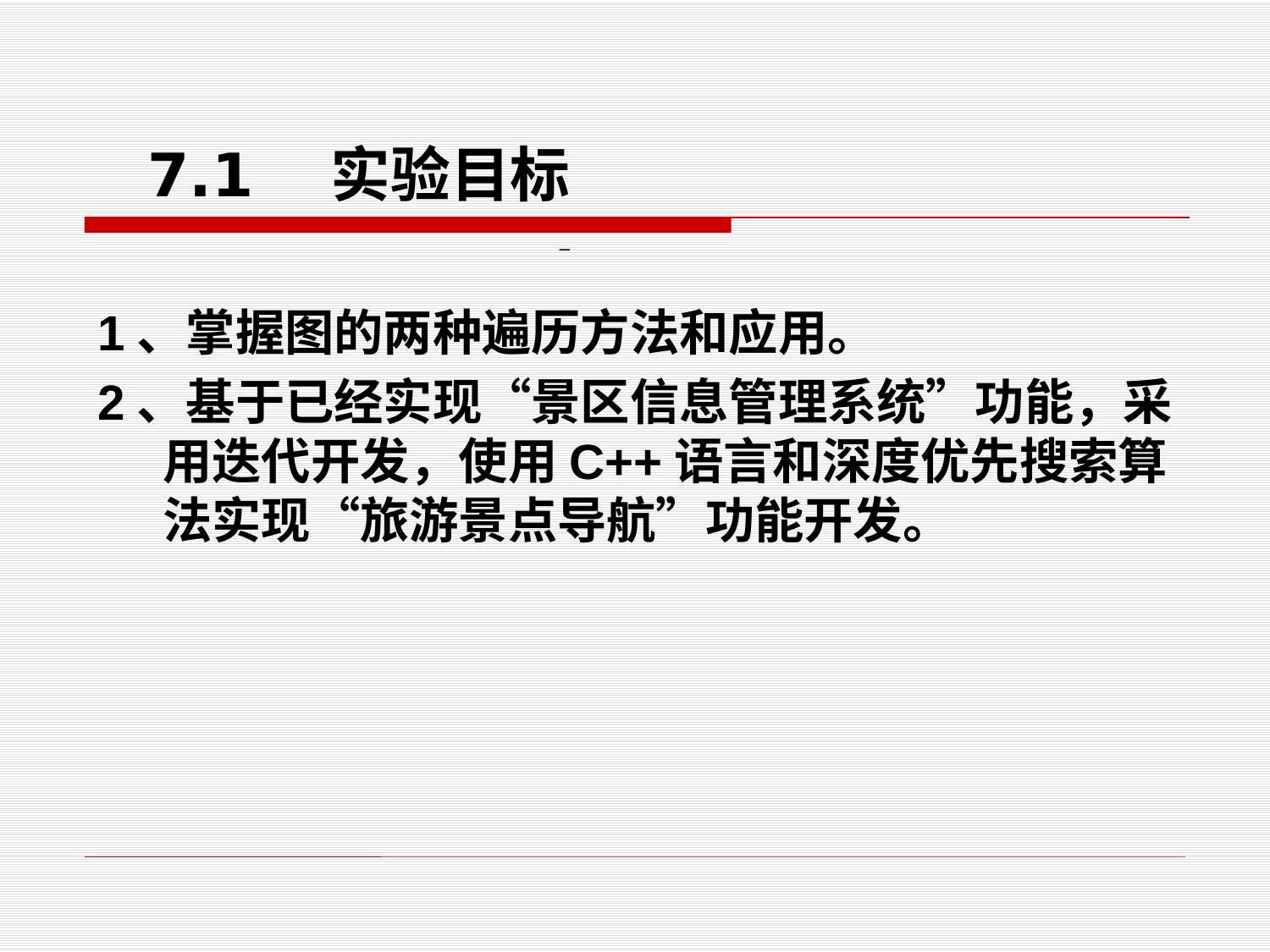

7.1   实验目标
# 1、掌握图的两种遍历方法和应用。
2、基于已经实现“景区信息管理系统”功能，采用迭代开发，使用C++语言和深度优先搜索算法实现“旅游景点导航”功能开发。